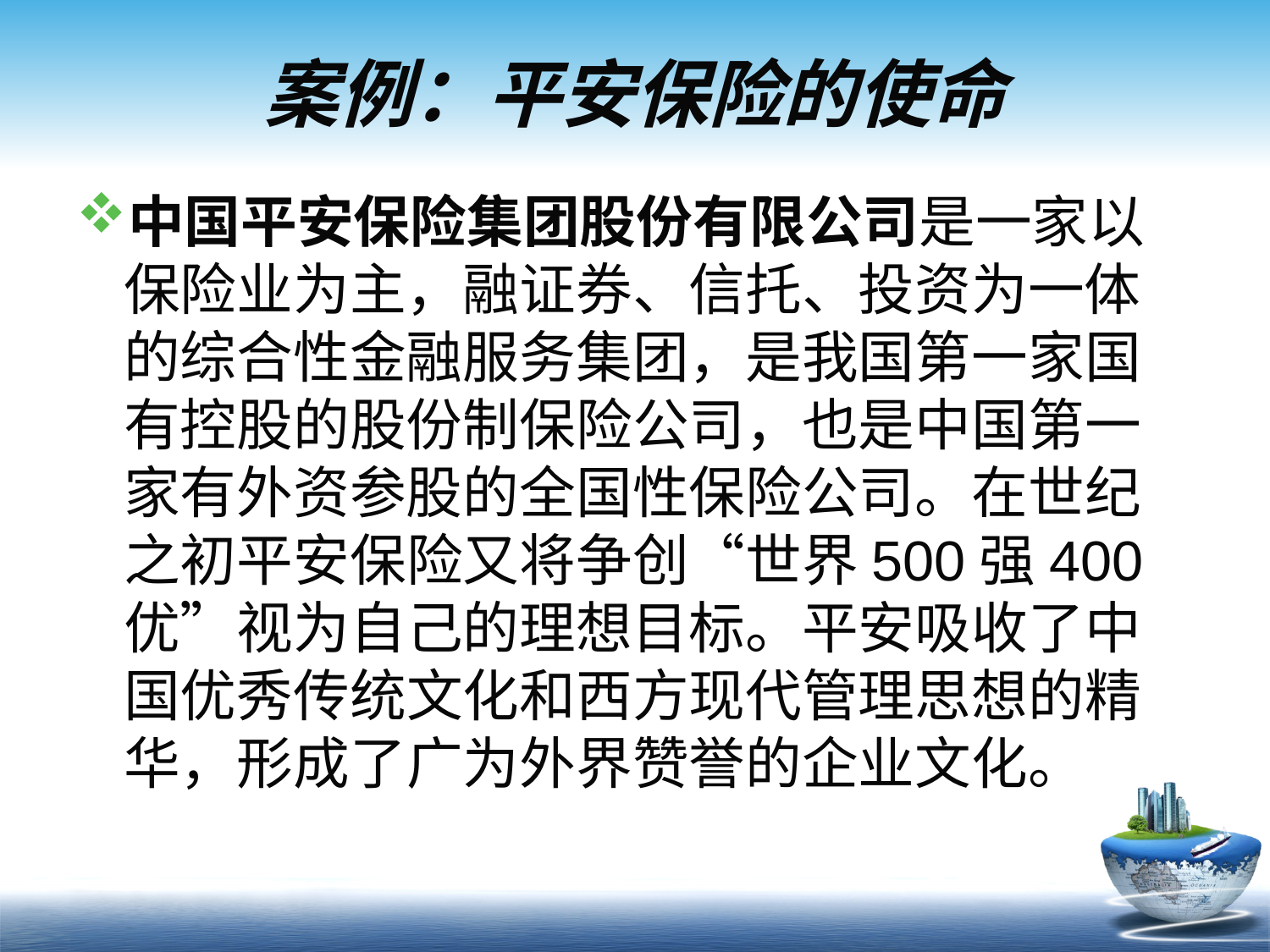

# 案例：平安保险的使命
中国平安保险集团股份有限公司是一家以保险业为主，融证券、信托、投资为一体的综合性金融服务集团，是我国第一家国有控股的股份制保险公司，也是中国第一家有外资参股的全国性保险公司。在世纪之初平安保险又将争创“世界500强400优”视为自己的理想目标。平安吸收了中国优秀传统文化和西方现代管理思想的精华，形成了广为外界赞誉的企业文化。